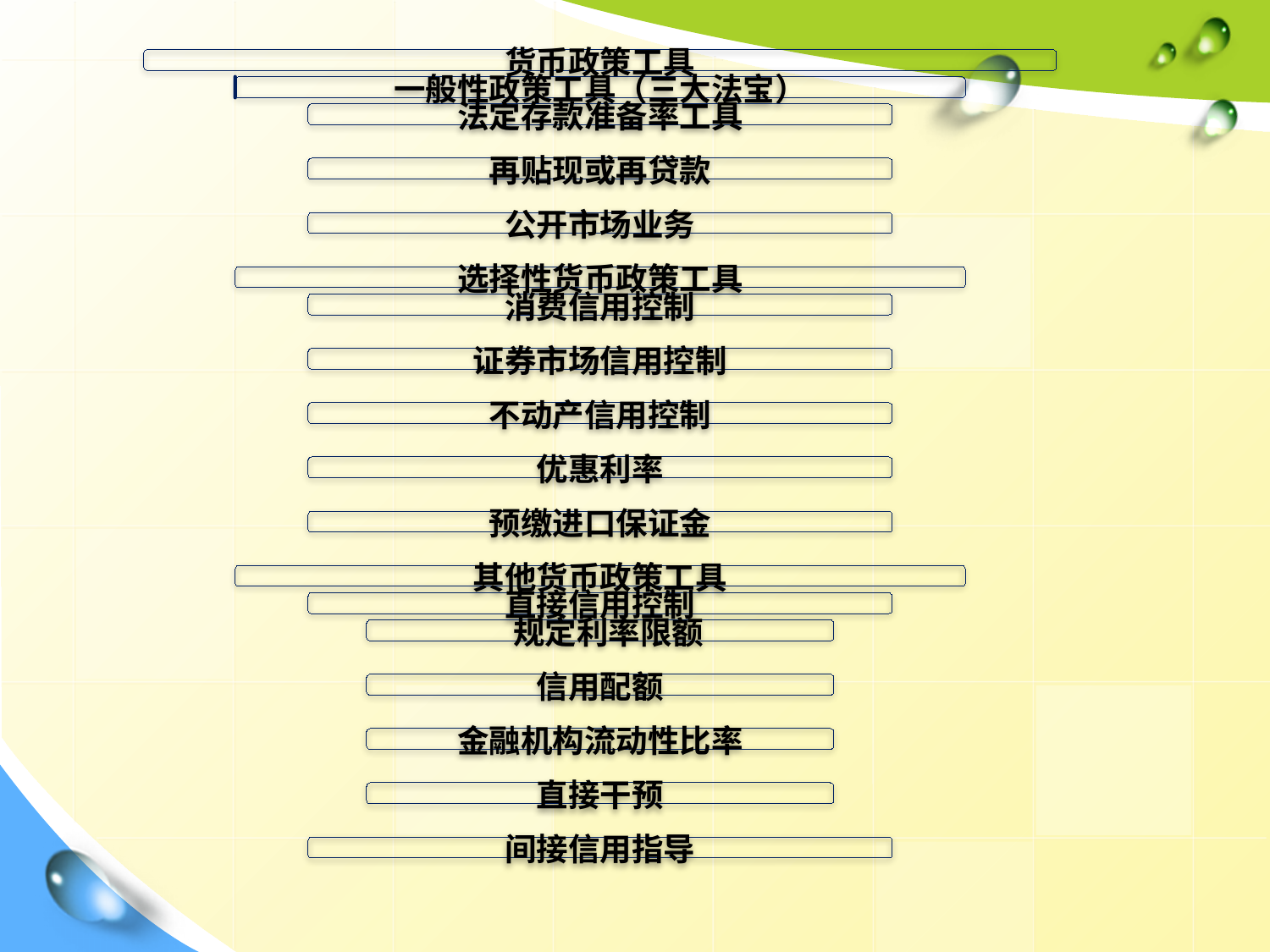

货币政策工具
一般性政策工具（三大法宝）
法定存款准备率工具
再贴现或再贷款
选择性货币政策工具
消费信用控制
其他货币政策工具
公开市场业务
证券市场信用控制
不动产信用控制
优惠利率
预缴进口保证金
直接信用控制
间接信用指导
 规定利率限额
信用配额
金融机构流动性比率
直接干预